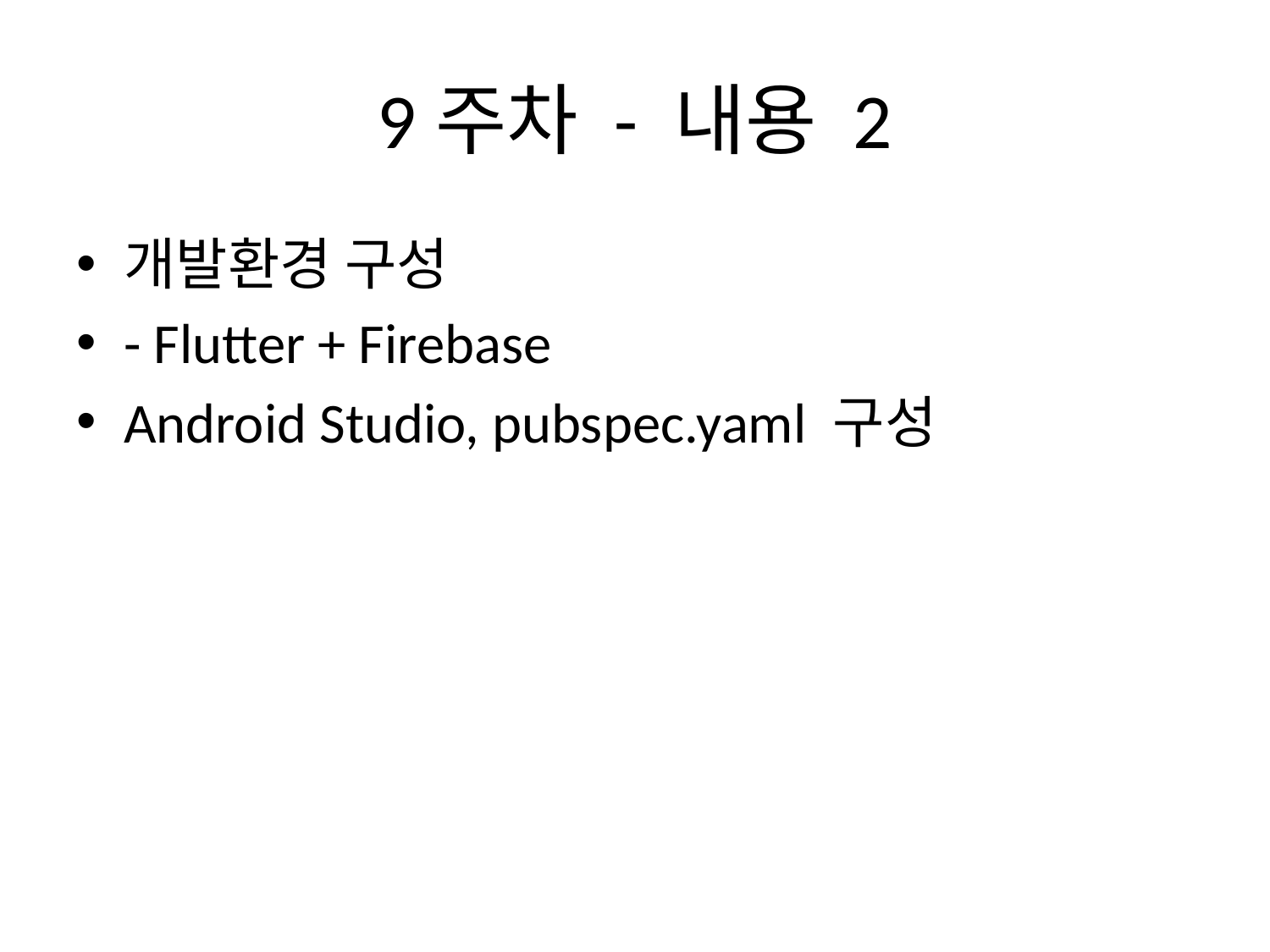

# 9주차 - 내용 2
개발환경 구성
- Flutter + Firebase
Android Studio, pubspec.yaml 구성